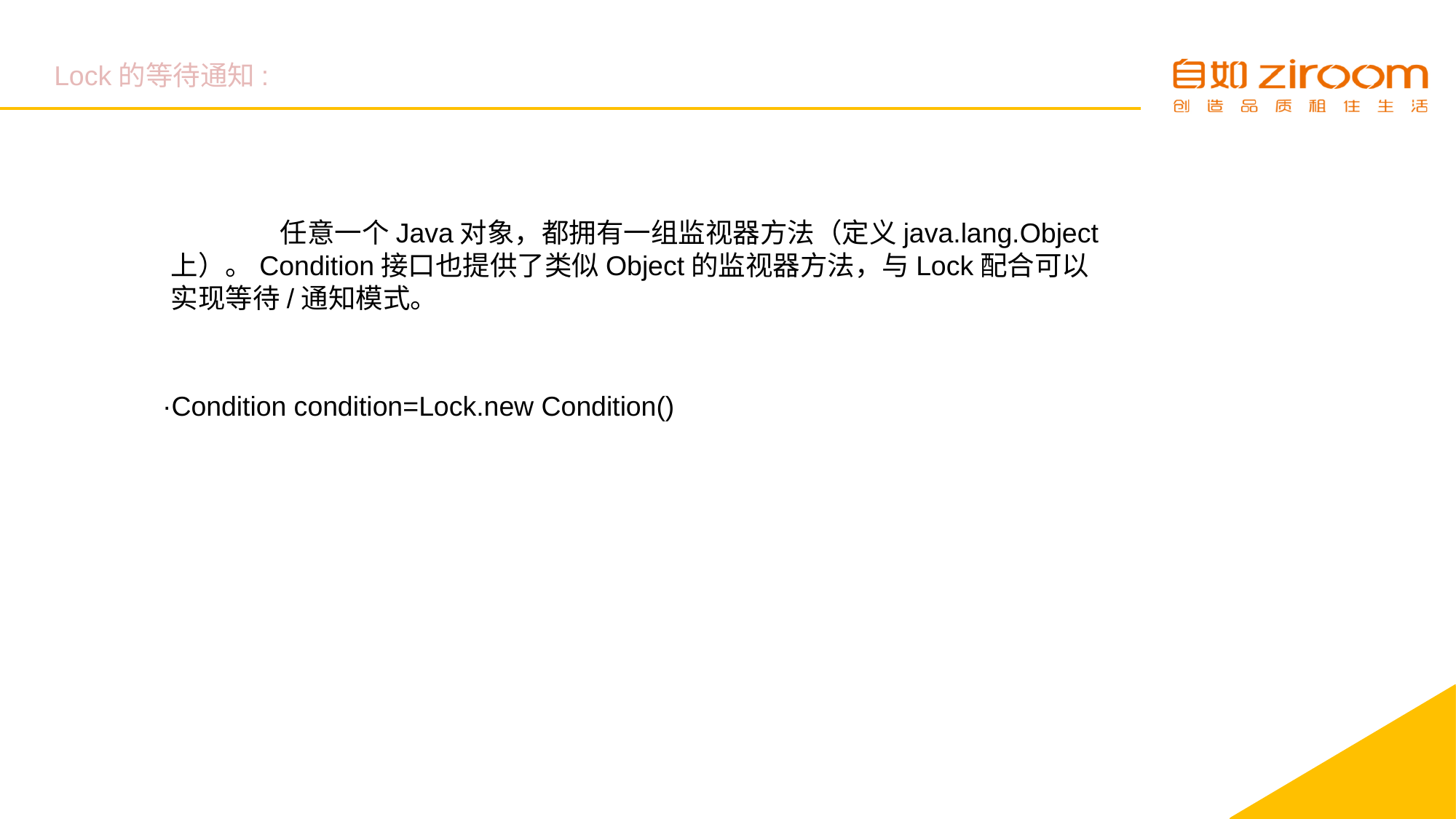

Lock的等待通知:

	任意一个Java对象，都拥有一组监视器方法（定义java.lang.Object上）。Condition接口也提供了类似Object的监视器方法，与Lock配合可以实现等待/通知模式。
·Condition condition=Lock.new Condition()